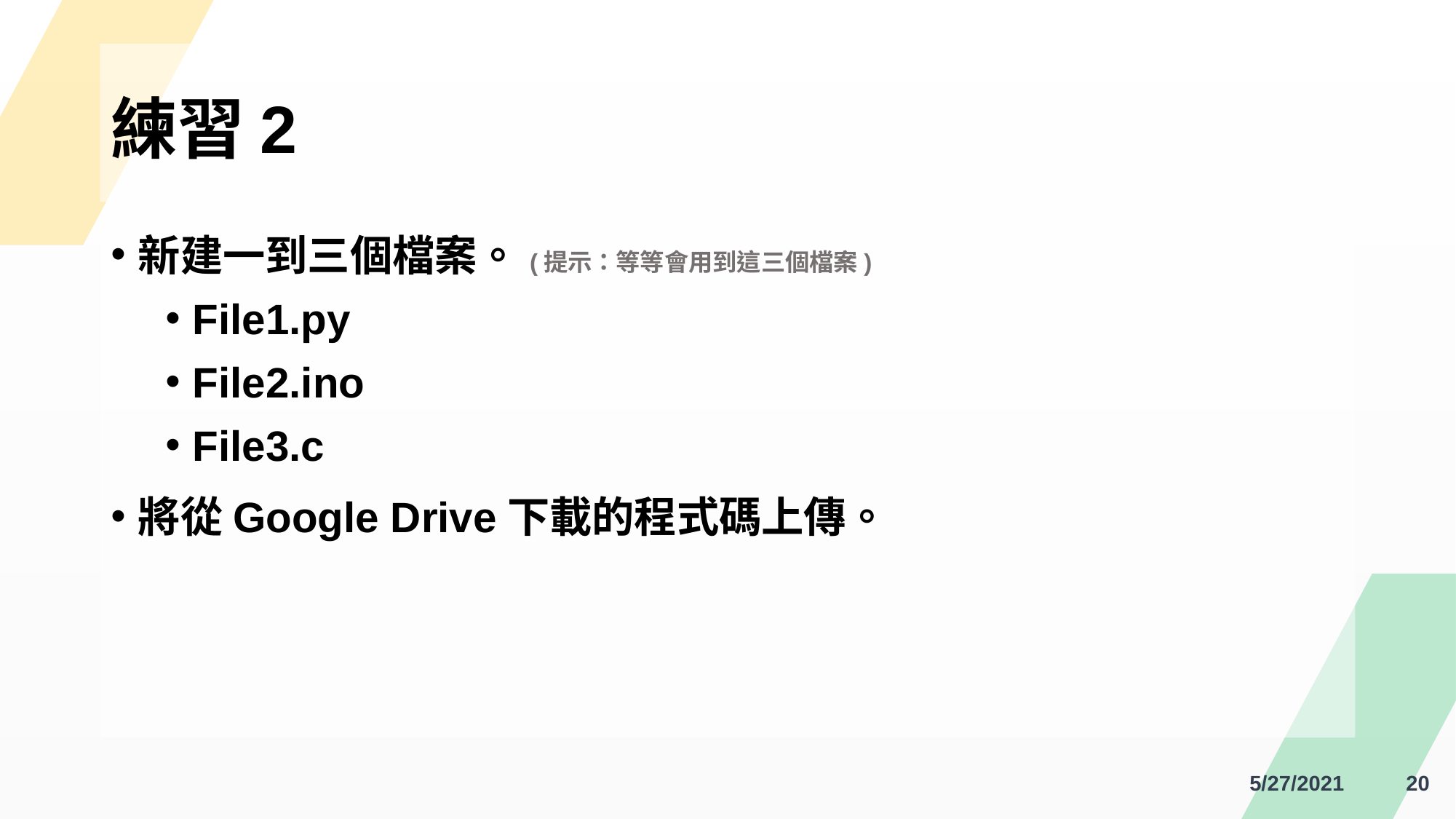

# 練習2
新建一到三個檔案。(提示：等等會用到這三個檔案)
File1.py
File2.ino
File3.c
將從Google Drive下載的程式碼上傳。

5/27/2021
20